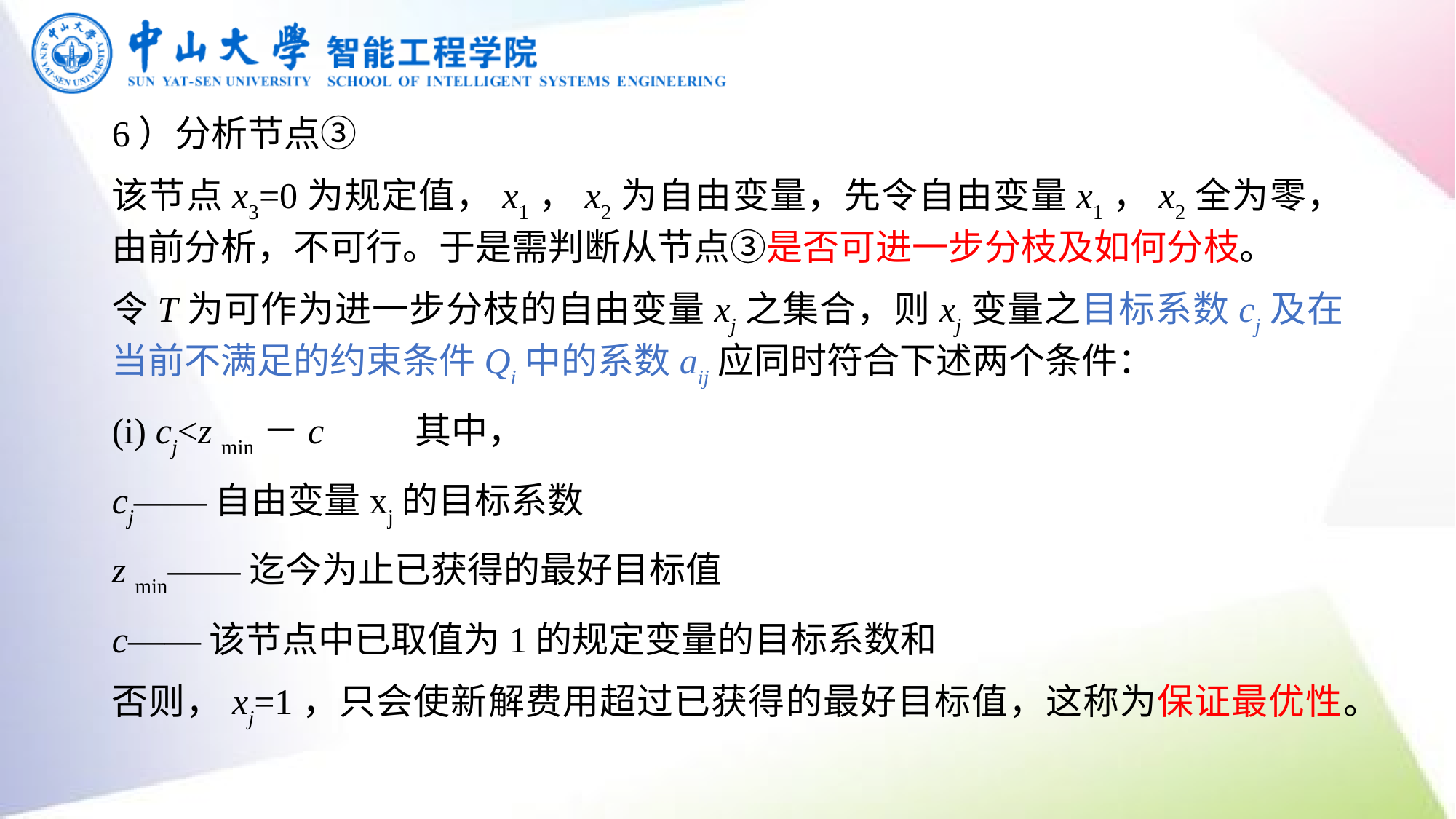

6）分析节点③
该节点x3=0为规定值，x1，x2为自由变量，先令自由变量x1，x2全为零，由前分析，不可行。于是需判断从节点③是否可进一步分枝及如何分枝。
令T为可作为进一步分枝的自由变量xj之集合，则xj变量之目标系数cj及在当前不满足的约束条件Qi中的系数aij应同时符合下述两个条件：
(i) cj<z min－c         其中，
cj——自由变量xj的目标系数
z min——迄今为止已获得的最好目标值
c——该节点中已取值为1的规定变量的目标系数和
否则，xj=1，只会使新解费用超过已获得的最好目标值，这称为保证最优性。